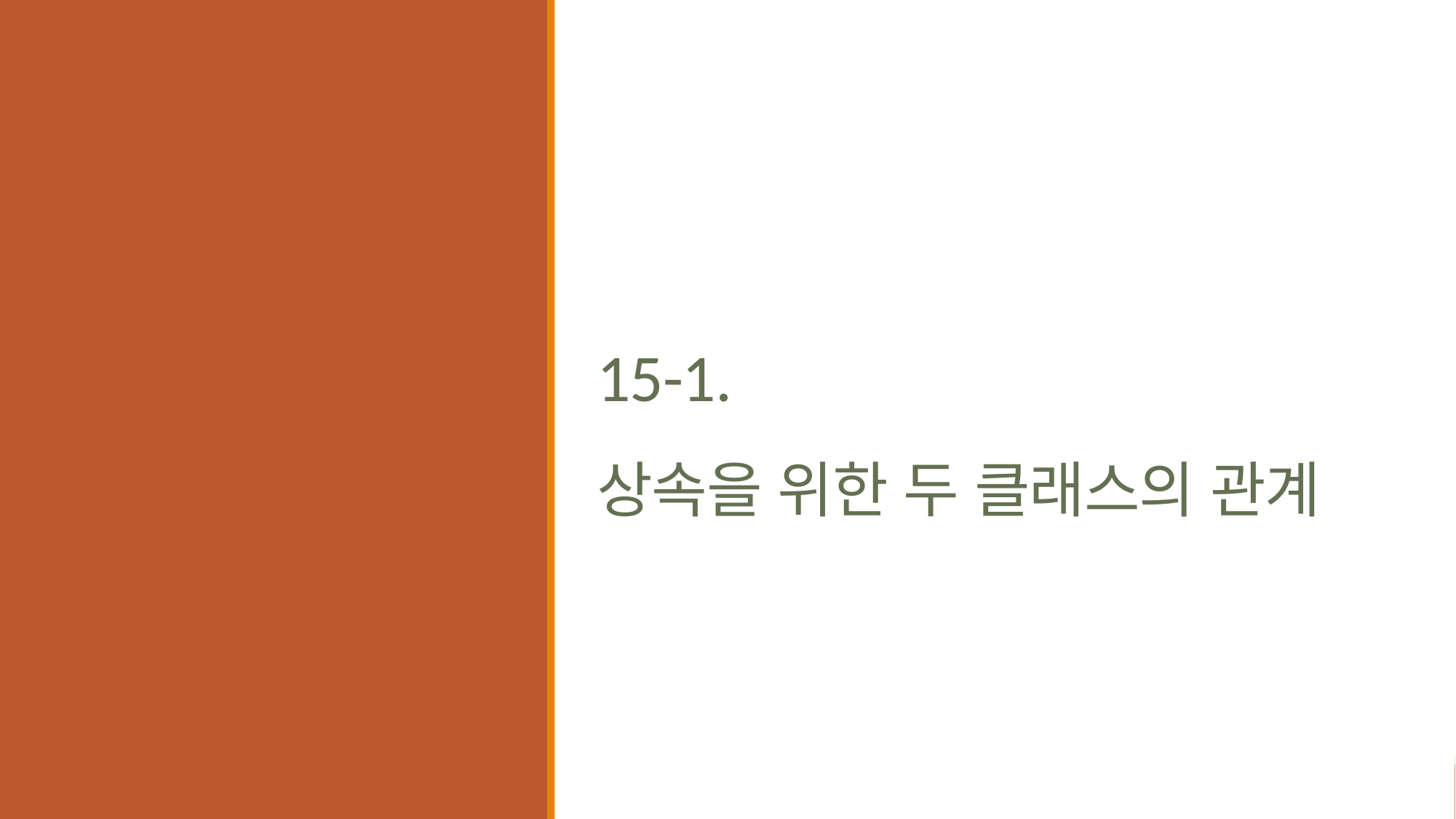

# 15-1. 상속을 위한 두 클래스의 관계